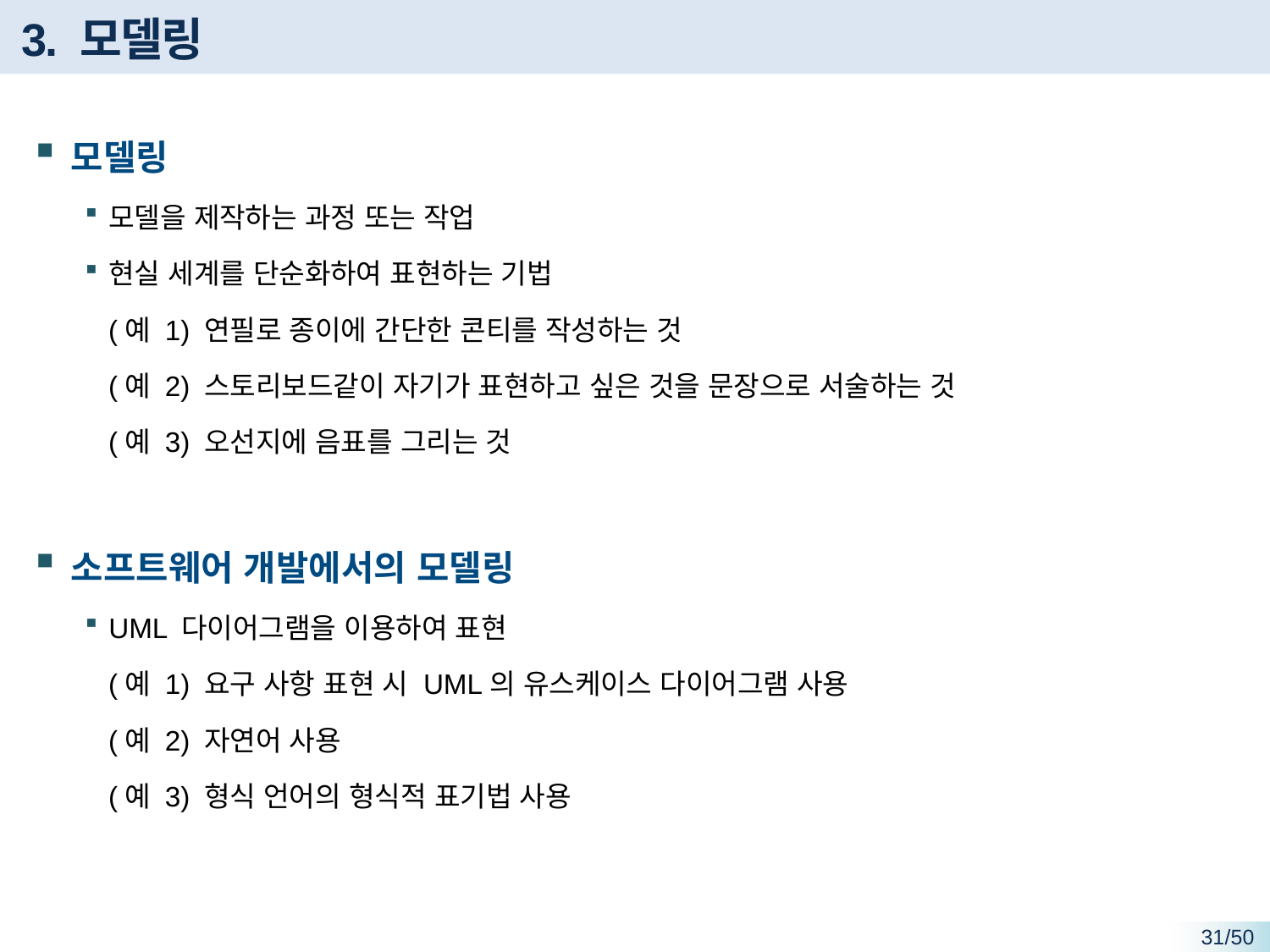

# 3. 모델링
모델링
모델을 제작하는 과정 또는 작업
현실 세계를 단순화하여 표현하는 기법
   (예 1) 연필로 종이에 간단한 콘티를 작성하는 것
   (예 2) 스토리보드같이 자기가 표현하고 싶은 것을 문장으로 서술하는 것
   (예 3) 오선지에 음표를 그리는 것

소프트웨어 개발에서의 모델링
UML 다이어그램을 이용하여 표현
   (예 1) 요구 사항 표현 시 UML의 유스케이스 다이어그램 사용
   (예 2) 자연어 사용
   (예 3) 형식 언어의 형식적 표기법 사용